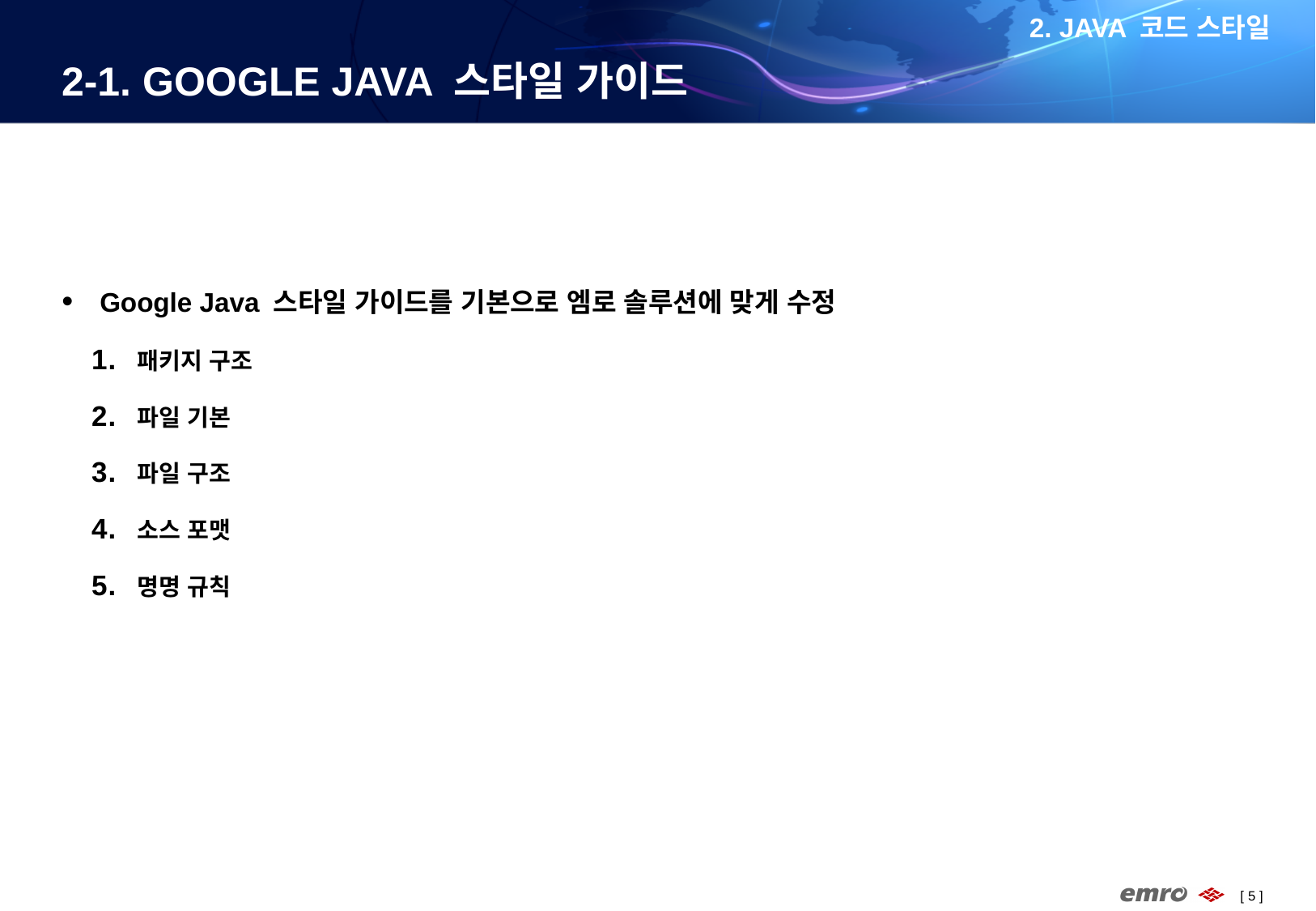

2. JAVA 코드 스타일
# 2-1. GOOGLE JAVA 스타일 가이드

Google Java 스타일 가이드를 기본으로 엠로 솔루션에 맞게 수정
패키지 구조
파일 기본
파일 구조
소스 포맷
명명 규칙